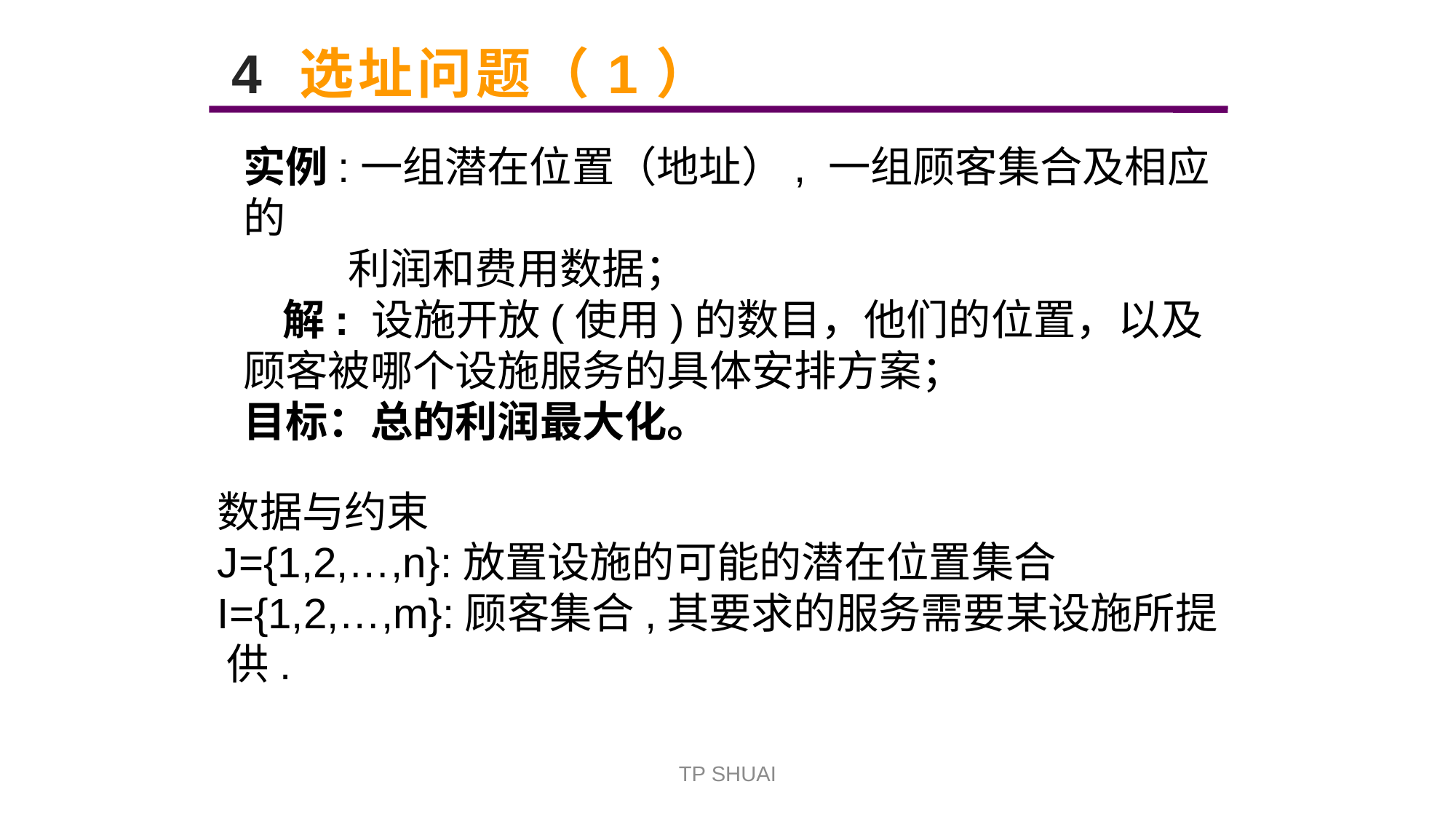

# 4 选址问题（1）

实例:一组潜在位置（地址）, 一组顾客集合及相应的
          利润和费用数据；
   解: 设施开放(使用)的数目，他们的位置，以及顾客被哪个设施服务的具体安排方案；
目标：总的利润最大化。
数据与约束
J={1,2,…,n}:放置设施的可能的潜在位置集合
I={1,2,…,m}:顾客集合,其要求的服务需要某设施所提  供.
TP SHUAI
23